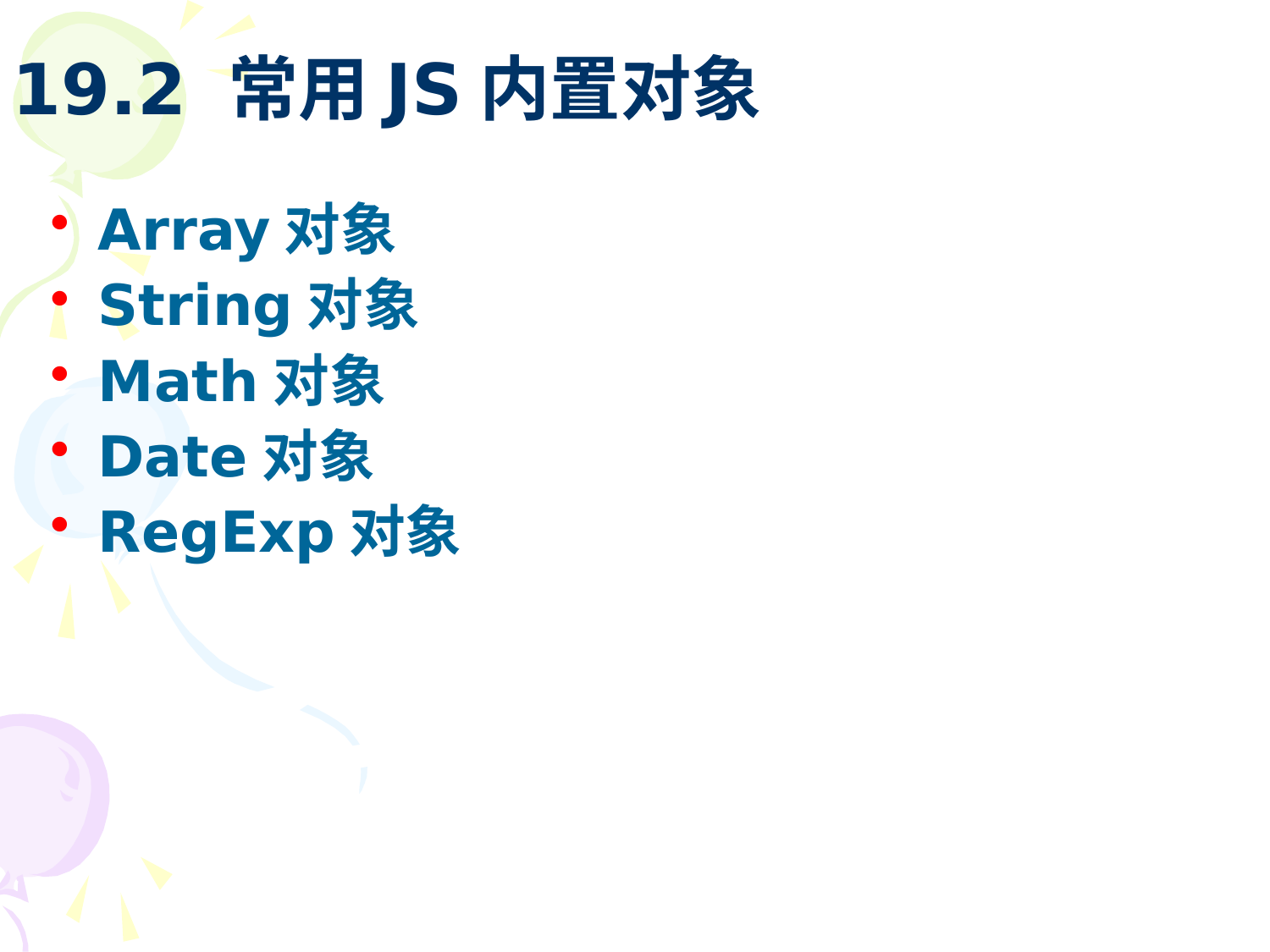

# 19.2 常用JS内置对象
Array对象
String对象
Math对象
Date对象
RegExp对象